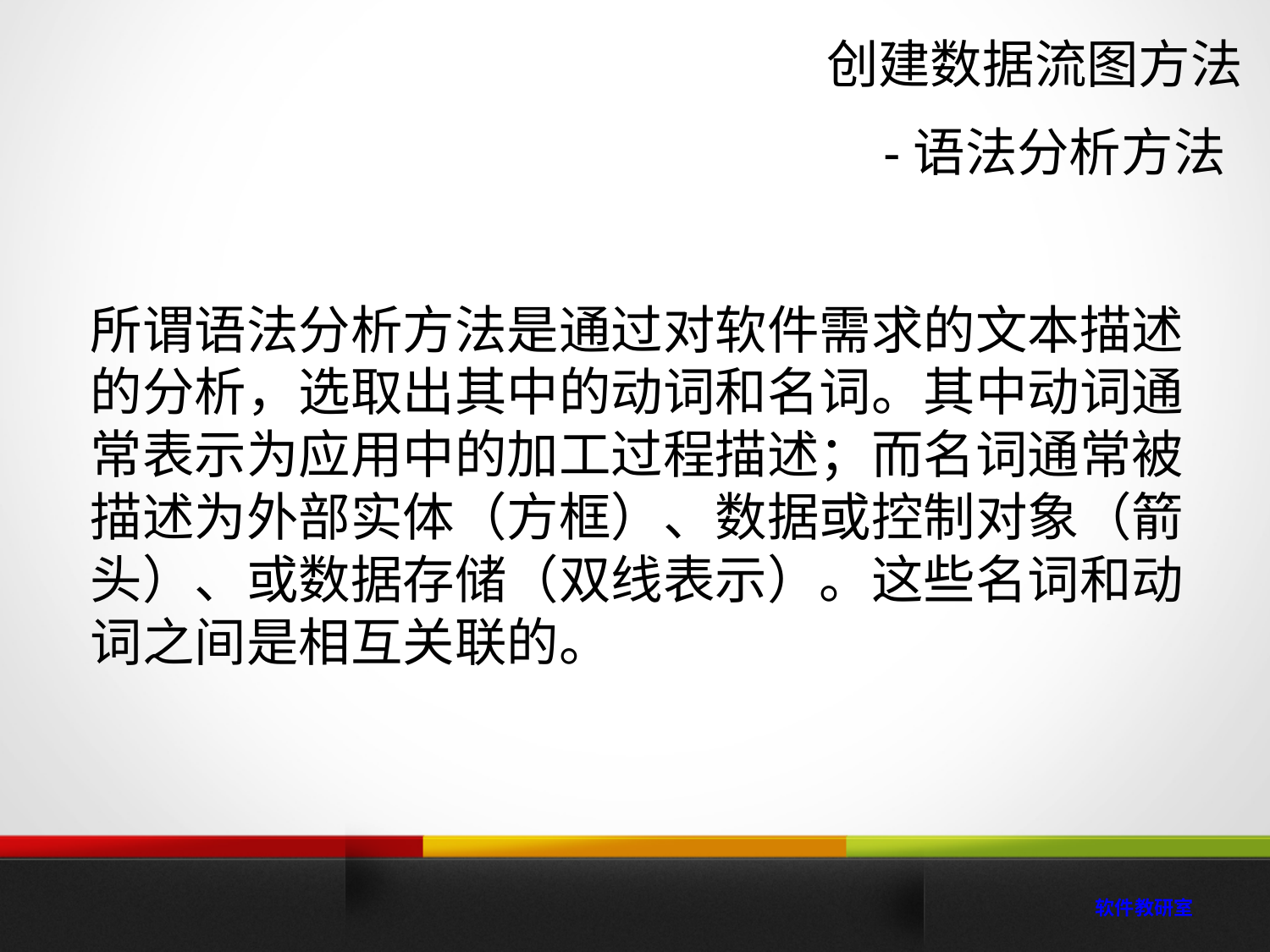

# 创建数据流图方法 -语法分析方法
所谓语法分析方法是通过对软件需求的文本描述的分析，选取出其中的动词和名词。其中动词通常表示为应用中的加工过程描述；而名词通常被描述为外部实体（方框）、数据或控制对象（箭头）、或数据存储（双线表示）。这些名词和动词之间是相互关联的。
                                     软件教研室